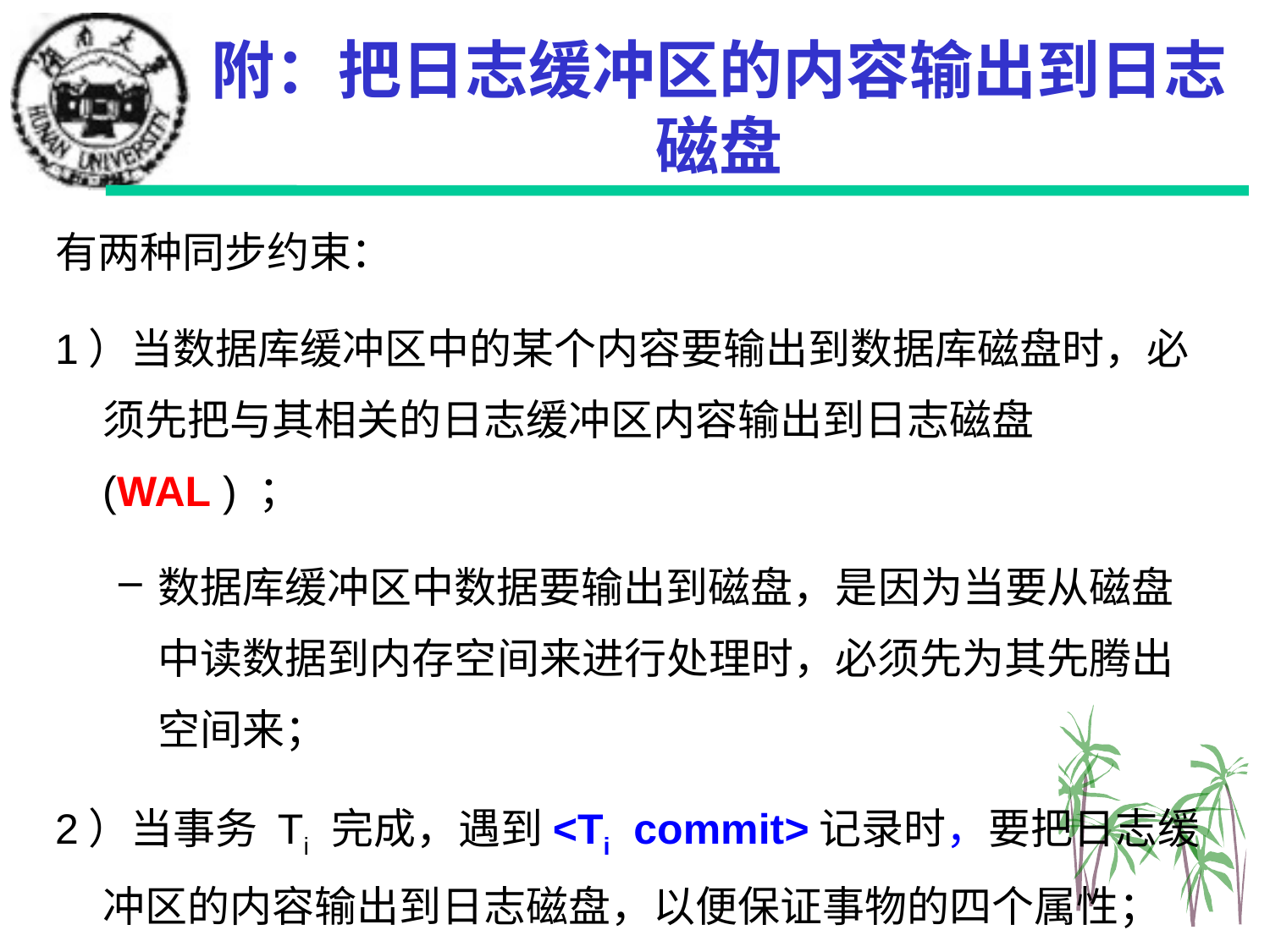

# 附：把日志缓冲区的内容输出到日志磁盘
有两种同步约束：
1）当数据库缓冲区中的某个内容要输出到数据库磁盘时，必须先把与其相关的日志缓冲区内容输出到日志磁盘(WAL ) ；
数据库缓冲区中数据要输出到磁盘，是因为当要从磁盘中读数据到内存空间来进行处理时，必须先为其先腾出空间来；
2）当事务 Ti 完成，遇到<Ti  commit>记录时，要把日志缓冲区的内容输出到日志磁盘，以便保证事物的四个属性；